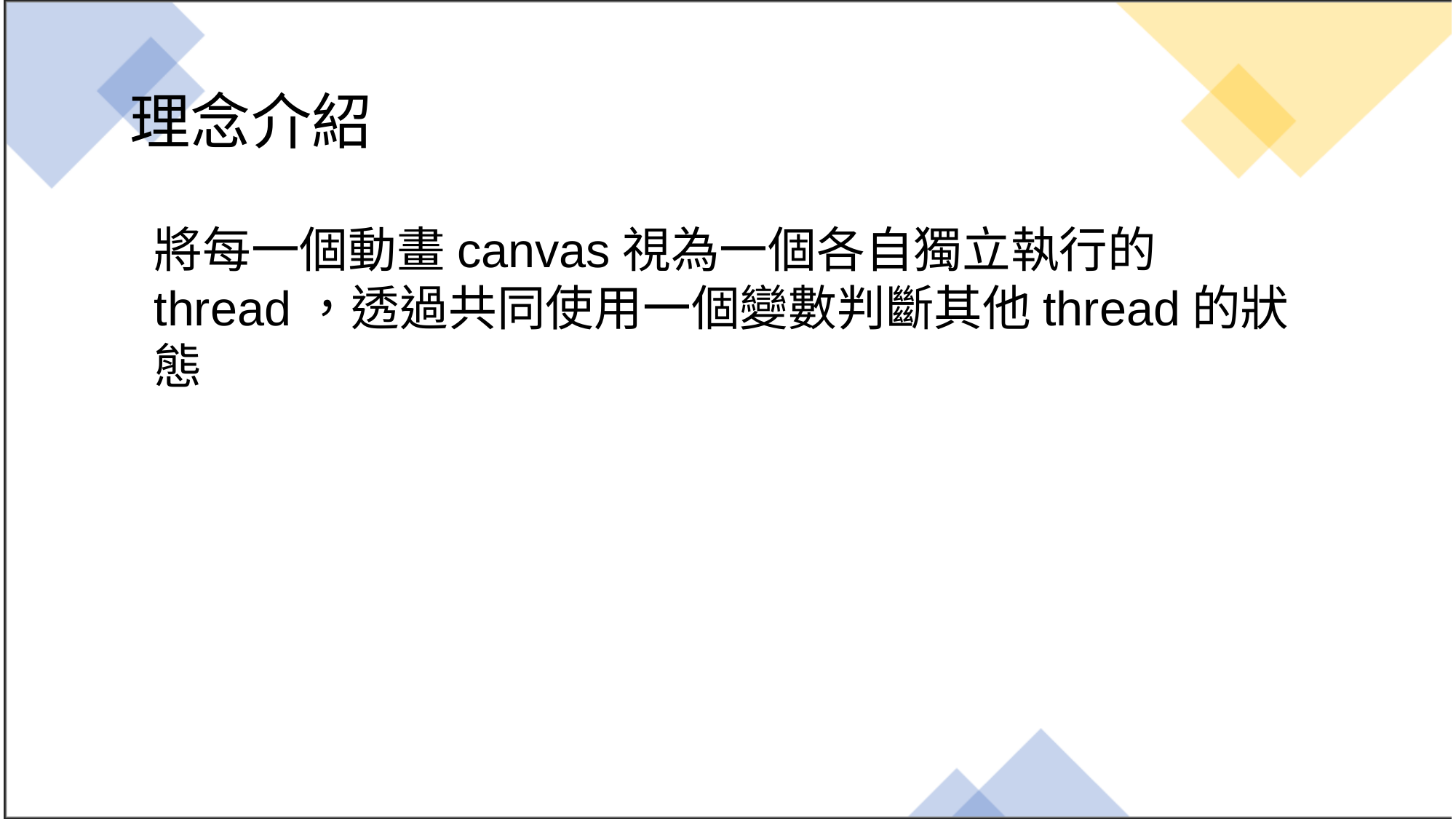

理念介紹
將每一個動畫canvas視為一個各自獨立執行的thread，透過共同使用一個變數判斷其他thread的狀態